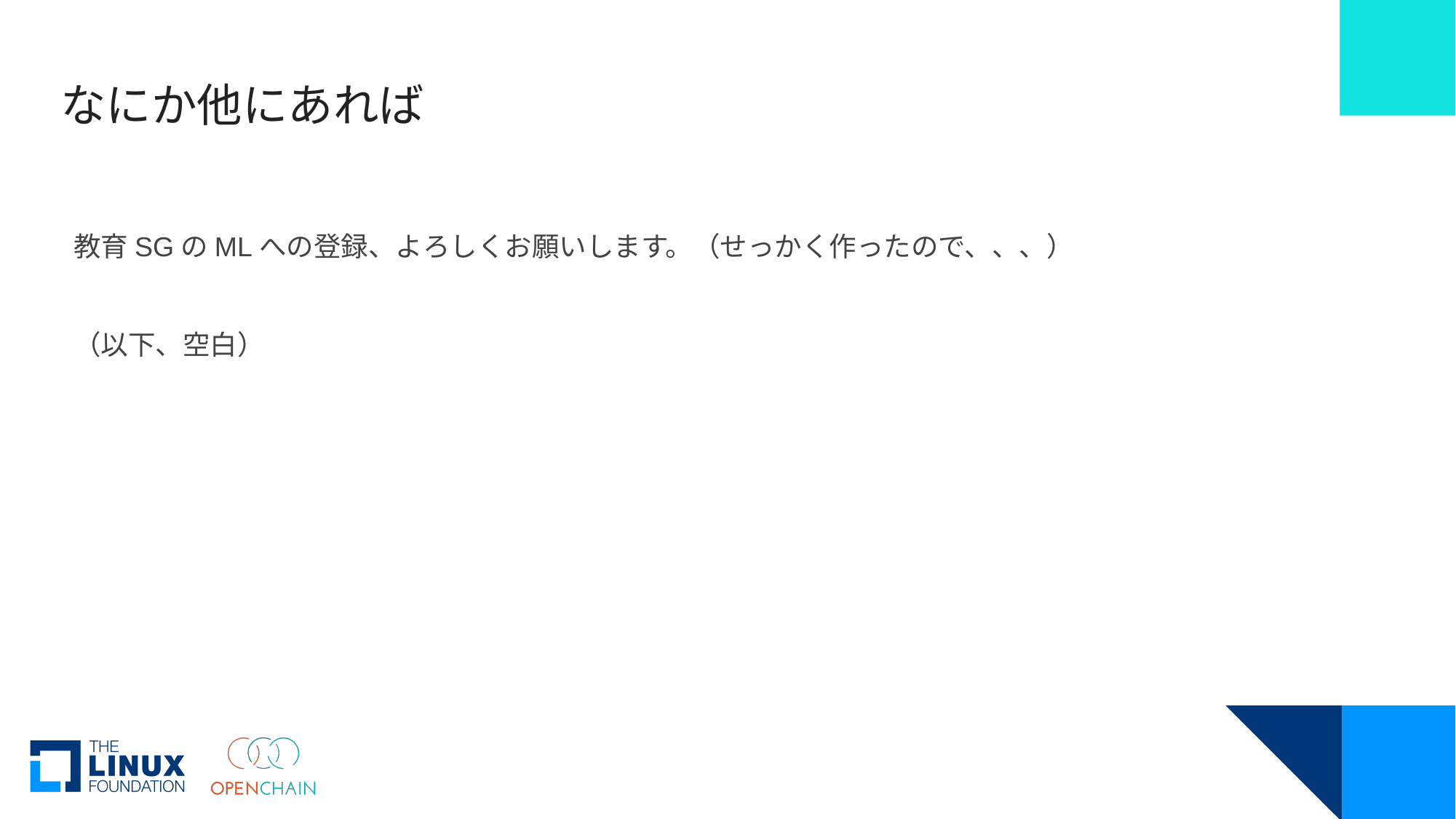

# なにか他にあれば
教育SGのMLへの登録、よろしくお願いします。（せっかく作ったので、、、）

（以下、空白）